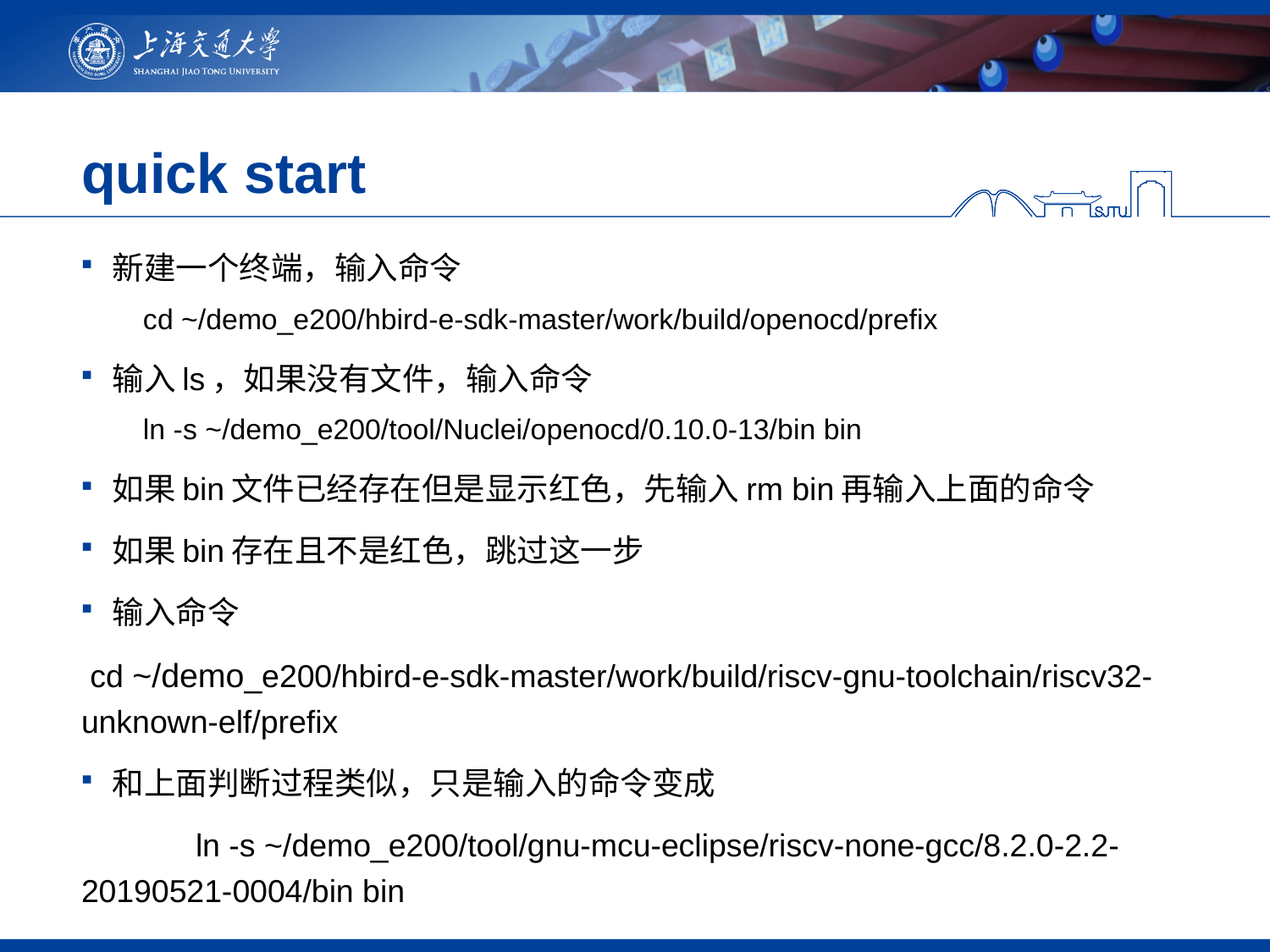

# quick start
新建一个终端，输入命令
cd ~/demo_e200/hbird-e-sdk-master/work/build/openocd/prefix
输入ls，如果没有文件，输入命令
ln -s ~/demo_e200/tool/Nuclei/openocd/0.10.0-13/bin bin
如果bin文件已经存在但是显示红色，先输入rm bin再输入上面的命令
如果bin存在且不是红色，跳过这一步
输入命令
 cd ~/demo_e200/hbird-e-sdk-master/work/build/riscv-gnu-toolchain/riscv32-unknown-elf/prefix
和上面判断过程类似，只是输入的命令变成
	ln -s ~/demo_e200/tool/gnu-mcu-eclipse/riscv-none-gcc/8.2.0-2.2-20190521-0004/bin bin